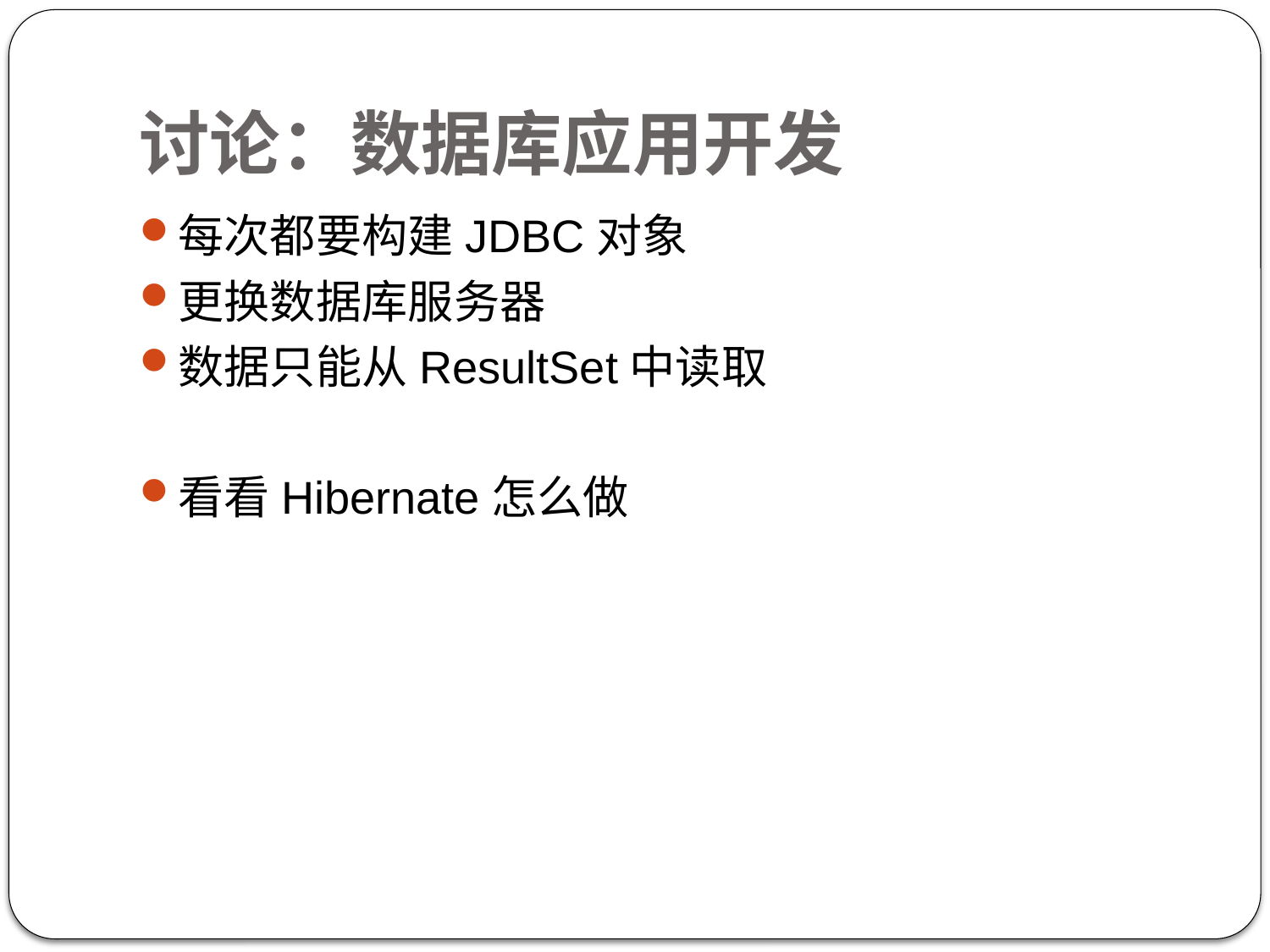

# 讨论：数据库应用开发
每次都要构建JDBC对象
更换数据库服务器
数据只能从ResultSet中读取

看看Hibernate怎么做